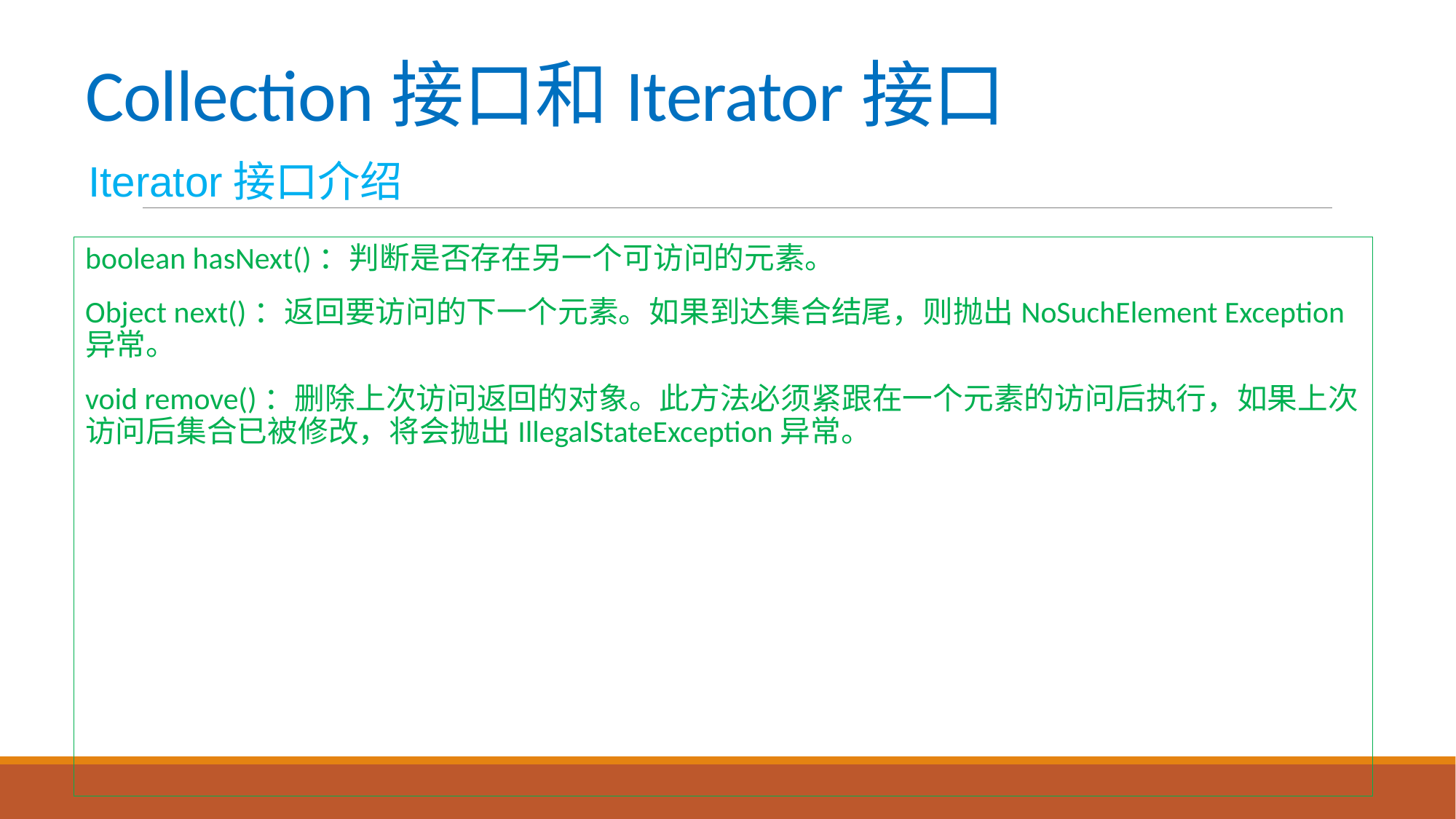

# Collection接口和Iterator接口
Iterator接口介绍
boolean hasNext()：判断是否存在另一个可访问的元素。
Object next()：返回要访问的下一个元素。如果到达集合结尾，则抛出NoSuchElement Exception异常。
void remove()：删除上次访问返回的对象。此方法必须紧跟在一个元素的访问后执行，如果上次访问后集合已被修改，将会抛出IllegalStateException异常。